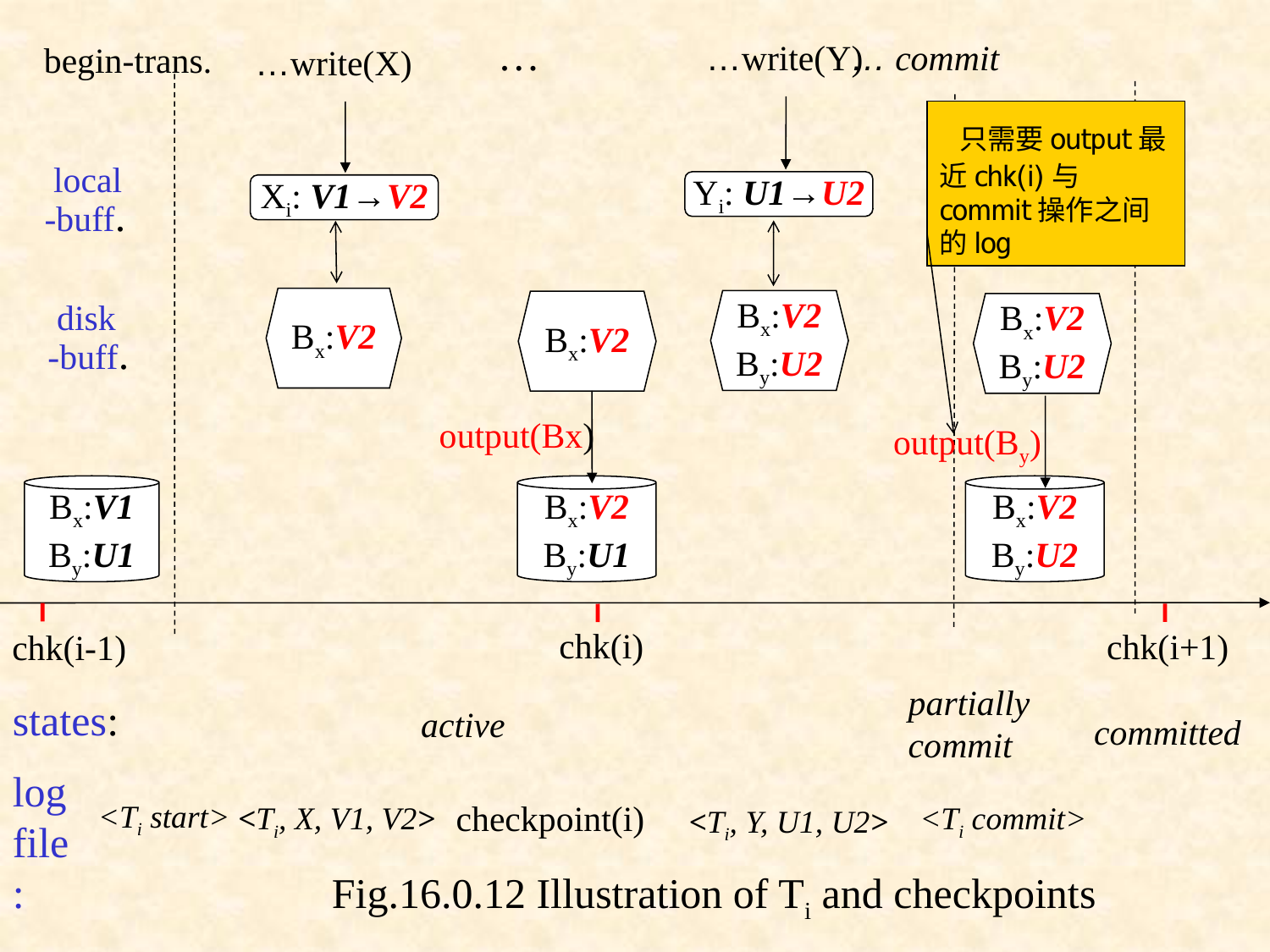

…
 …write(Y)
… commit
begin-trans.
 …write(X)

 只需要output最近chk(i)与commit操作之间的log

 local
-buff.
Yi: U1→U2
Xi: V1→V2

Bx:V2
Bx:V2
By:U2
Bx:V2
Bx:V2
By:U2
 disk
-buff.

output(Bx)
output(By)
Bx:V1
By:U1
Bx:V2
By:U1
Bx:V2
By:U2

chk(i)
chk(i+1)
chk(i-1)
partially
commit
states:
active
committed
log
file :
<Ti start>
checkpoint(i)
<Ti, X, V1, V2>
<Ti commit>
<Ti, Y, U1, U2>
Fig.16.0.12 Illustration of Ti and checkpoints
47